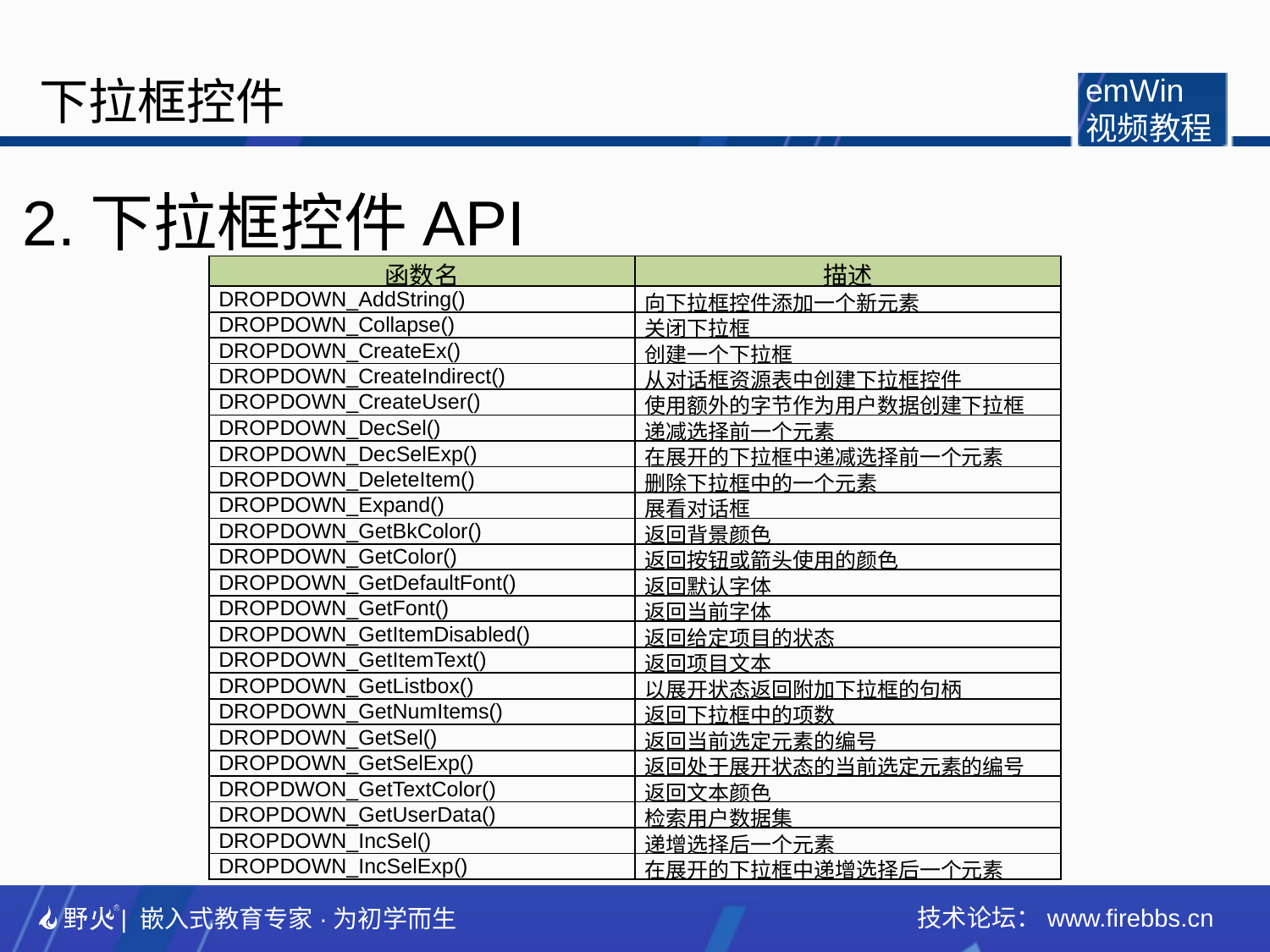

下拉框控件
emWin
视频教程
2.下拉框控件API
| 函数名 | 描述 |
| --- | --- |
| DROPDOWN\_AddString() | 向下拉框控件添加一个新元素 |
| DROPDOWN\_Collapse() | 关闭下拉框 |
| DROPDOWN\_CreateEx() | 创建一个下拉框 |
| DROPDOWN\_CreateIndirect() | 从对话框资源表中创建下拉框控件 |
| DROPDOWN\_CreateUser() | 使用额外的字节作为用户数据创建下拉框 |
| DROPDOWN\_DecSel() | 递减选择前一个元素 |
| DROPDOWN\_DecSelExp() | 在展开的下拉框中递减选择前一个元素 |
| DROPDOWN\_DeleteItem() | 删除下拉框中的一个元素 |
| DROPDOWN\_Expand() | 展看对话框 |
| DROPDOWN\_GetBkColor() | 返回背景颜色 |
| DROPDOWN\_GetColor() | 返回按钮或箭头使用的颜色 |
| DROPDOWN\_GetDefaultFont() | 返回默认字体 |
| DROPDOWN\_GetFont() | 返回当前字体 |
| DROPDOWN\_GetItemDisabled() | 返回给定项目的状态 |
| DROPDOWN\_GetItemText() | 返回项目文本 |
| DROPDOWN\_GetListbox() | 以展开状态返回附加下拉框的句柄 |
| DROPDOWN\_GetNumItems() | 返回下拉框中的项数 |
| DROPDOWN\_GetSel() | 返回当前选定元素的编号 |
| DROPDOWN\_GetSelExp() | 返回处于展开状态的当前选定元素的编号 |
| DROPDWON\_GetTextColor() | 返回文本颜色 |
| DROPDOWN\_GetUserData() | 检索用户数据集 |
| DROPDOWN\_IncSel() | 递增选择后一个元素 |
| DROPDOWN\_IncSelExp() | 在展开的下拉框中递增选择后一个元素 |